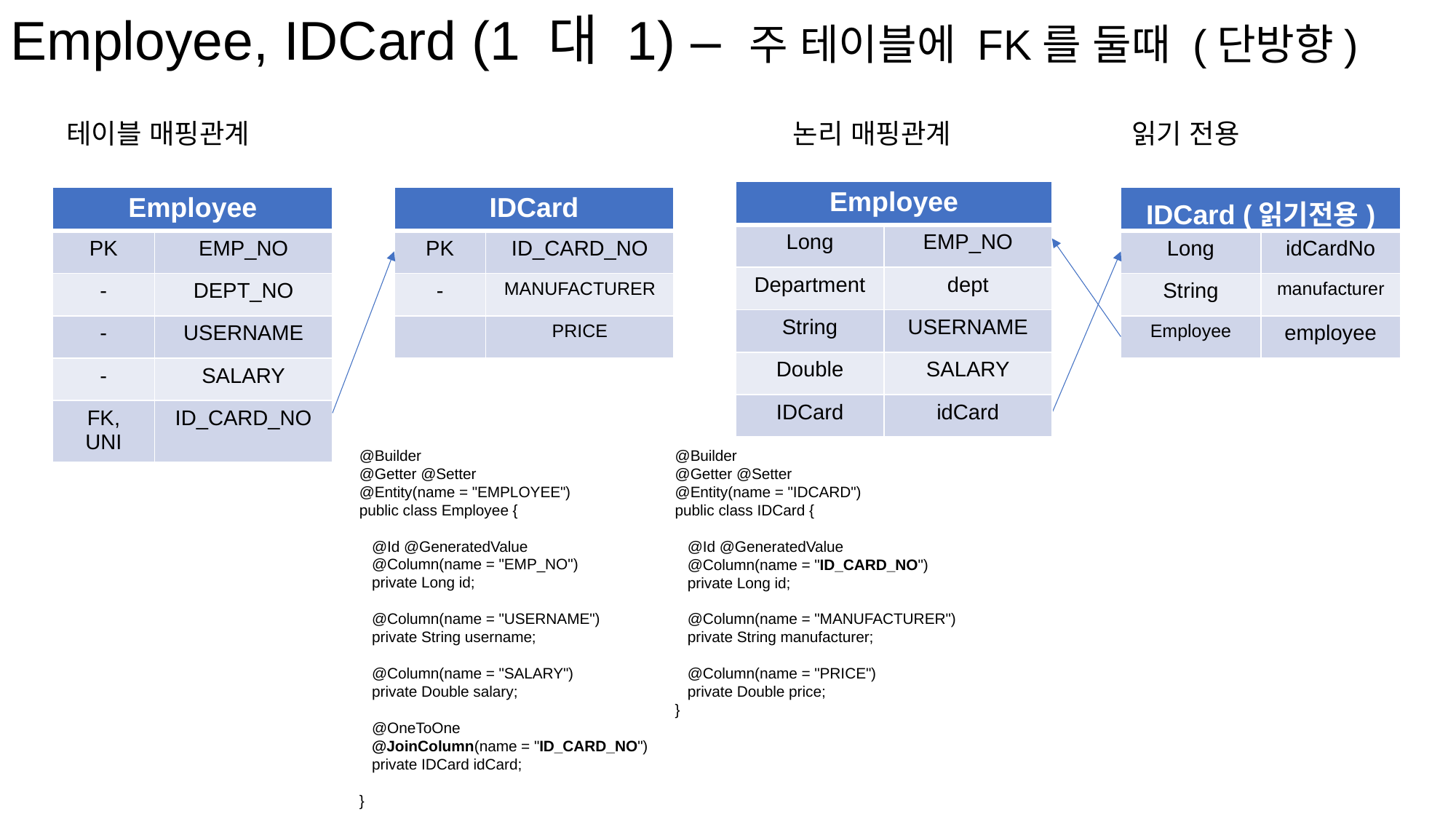

Employee, IDCard (1 대 1) – 주 테이블에 FK를 둘때 (단방향)
테이블 매핑관계
논리 매핑관계
읽기 전용
| Employee |  |
| --- | --- |
| Long | EMP\_NO |
| Department | dept |
| String | USERNAME |
| Double | SALARY |
| IDCard | idCard |
| Employee |  |
| --- | --- |
| PK | EMP\_NO |
| - | DEPT\_NO |
| - | USERNAME |
| - | SALARY |
| FK, UNI | ID\_CARD\_NO |
| IDCard |  |
| --- | --- |
| PK | ID\_CARD\_NO |
| - | MANUFACTURER |
|  | PRICE |
| IDCard (읽기전용) |  |
| --- | --- |
| Long | idCardNo |
| String | manufacturer |
| Employee | employee |
@Builder
@Getter @Setter
@Entity(name = "EMPLOYEE")
public class Employee {
   @Id @GeneratedValue
   @Column(name = "EMP_NO")
   private Long id;
   @Column(name = "USERNAME")
   private String username;
   @Column(name = "SALARY")
   private Double salary;
   @OneToOne
   @JoinColumn(name = "ID_CARD_NO")
   private IDCard idCard;
}
@Builder
@Getter @Setter
@Entity(name = "IDCARD")
public class IDCard {
   @Id @GeneratedValue
   @Column(name = "ID_CARD_NO")
   private Long id;
   @Column(name = "MANUFACTURER")
   private String manufacturer;
   @Column(name = "PRICE")
   private Double price;
}